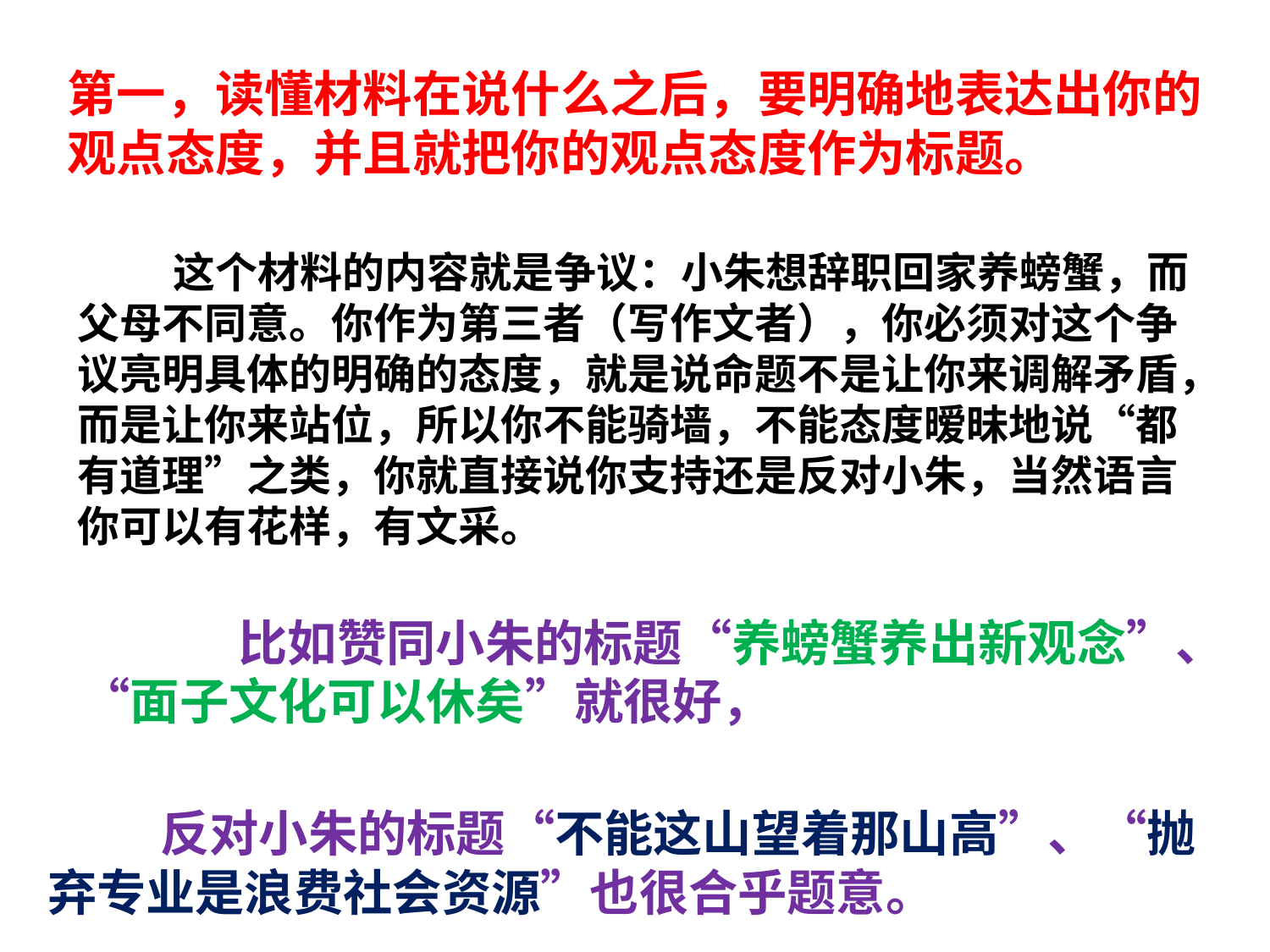

第一，读懂材料在说什么之后，要明确地表达出你的观点态度，并且就把你的观点态度作为标题。
         这个材料的内容就是争议：小朱想辞职回家养螃蟹，而父母不同意。你作为第三者（写作文者），你必须对这个争议亮明具体的明确的态度，就是说命题不是让你来调解矛盾，而是让你来站位，所以你不能骑墙，不能态度暧昧地说“都有道理”之类，你就直接说你支持还是反对小朱，当然语言你可以有花样，有文采。
             比如赞同小朱的标题“养螃蟹养出新观念”、“面子文化可以休矣”就很好，
         反对小朱的标题“不能这山望着那山高”、“抛弃专业是浪费社会资源”也很合乎题意。